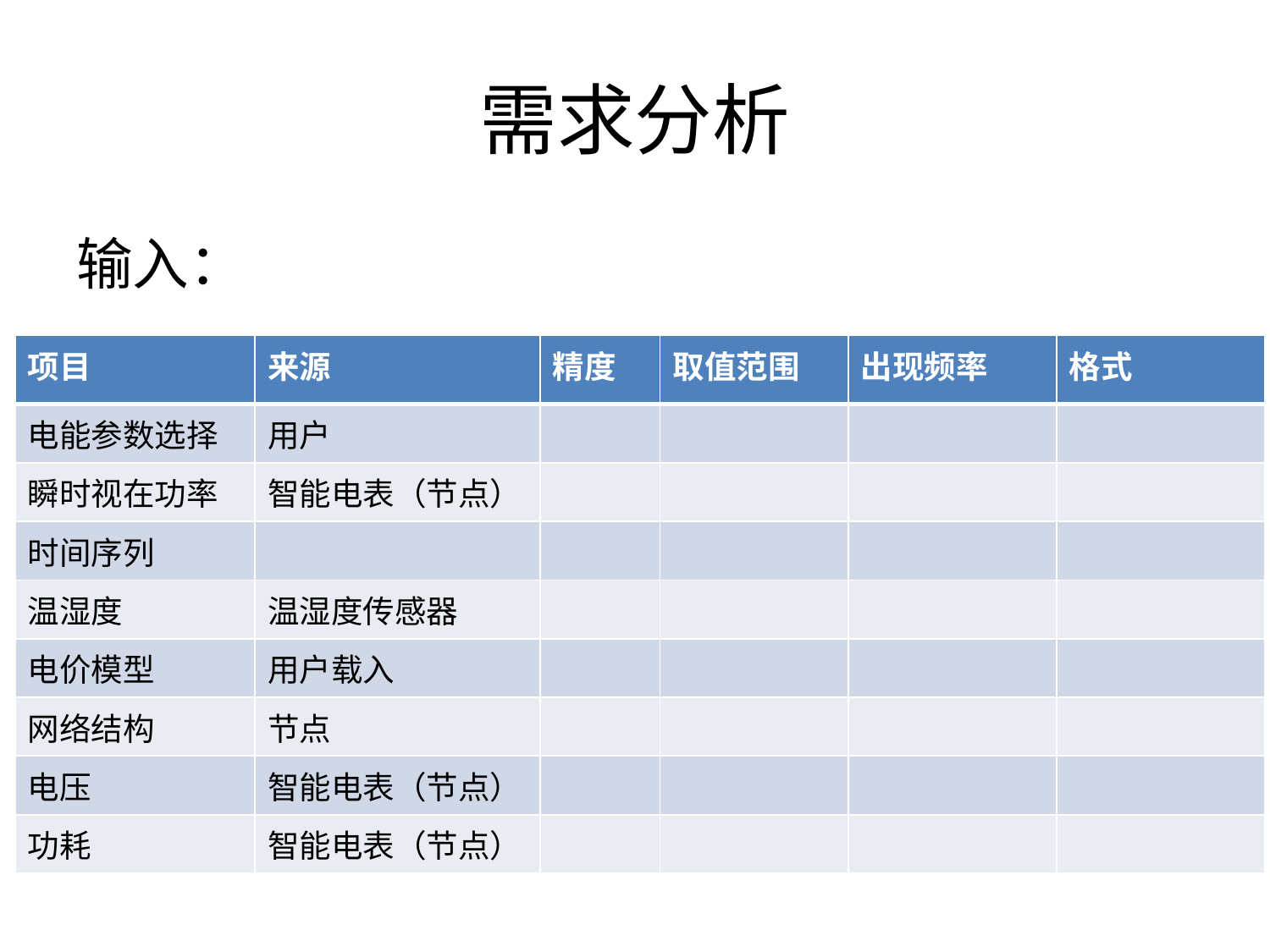

# 需求分析
输入：
| 项目 | 来源 | 精度 | 取值范围 | 出现频率 | 格式 |
| --- | --- | --- | --- | --- | --- |
| 电能参数选择 | 用户 |  |  |  |  |
| 瞬时视在功率 | 智能电表（节点） |  |  |  |  |
| 时间序列 |  |  |  |  |  |
| 温湿度 | 温湿度传感器 |  |  |  |  |
| 电价模型 | 用户载入 |  |  |  |  |
| 网络结构 | 节点 |  |  |  |  |
| 电压 | 智能电表（节点） |  |  |  |  |
| 功耗 | 智能电表（节点） |  |  |  |  |